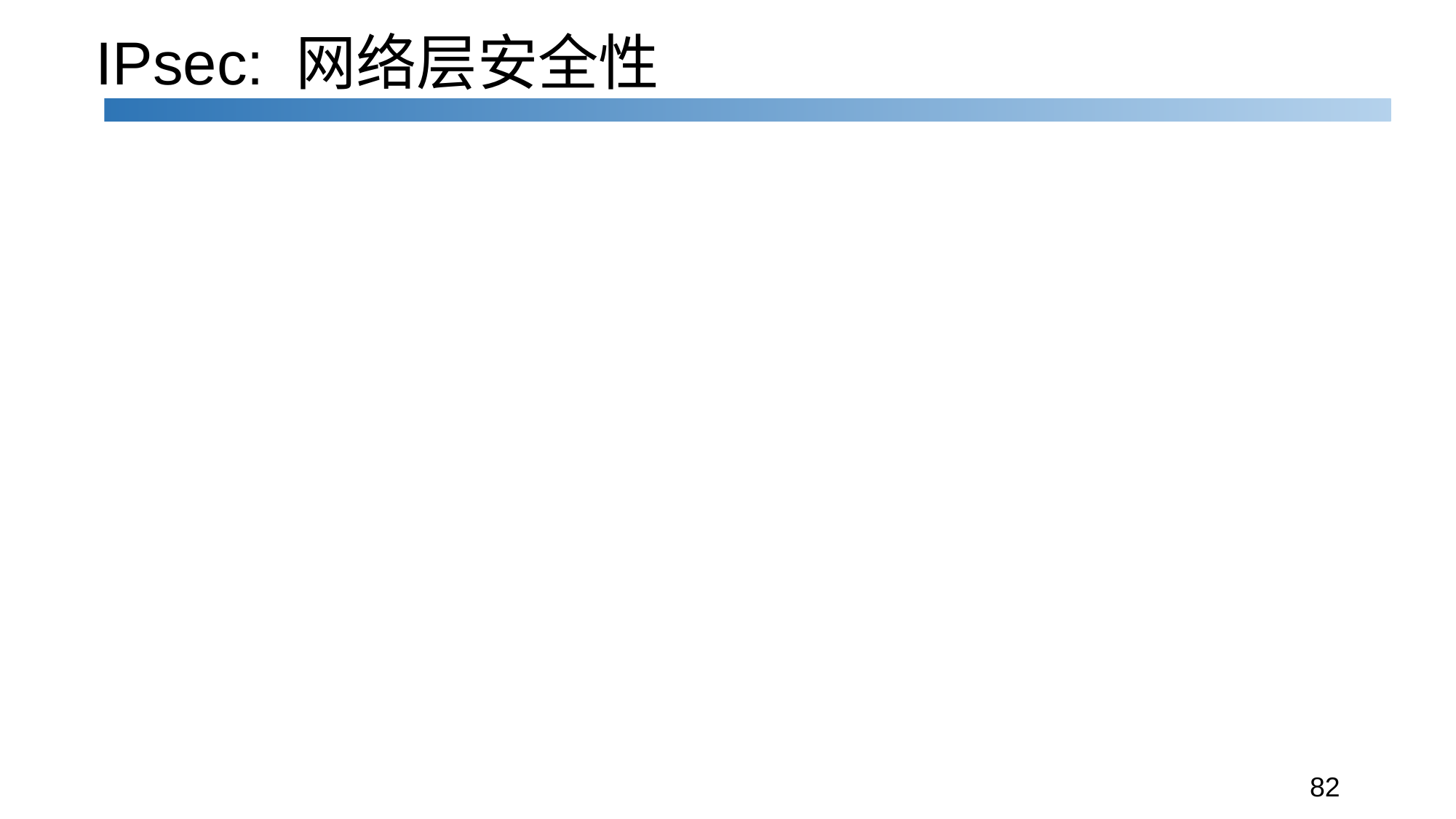

# IPsec: 网络层安全性

 IPsec是运行在网络层的一组安全协议的集合
 实现的功能：机密性，数据完整性，源鉴别
 两个基本协议:
鉴别首部(AH)协议：提供数据完整性，源鉴别服务
封装安全性载荷(ESP) 协议：提供机密性，数据完整性，源鉴别服务

82